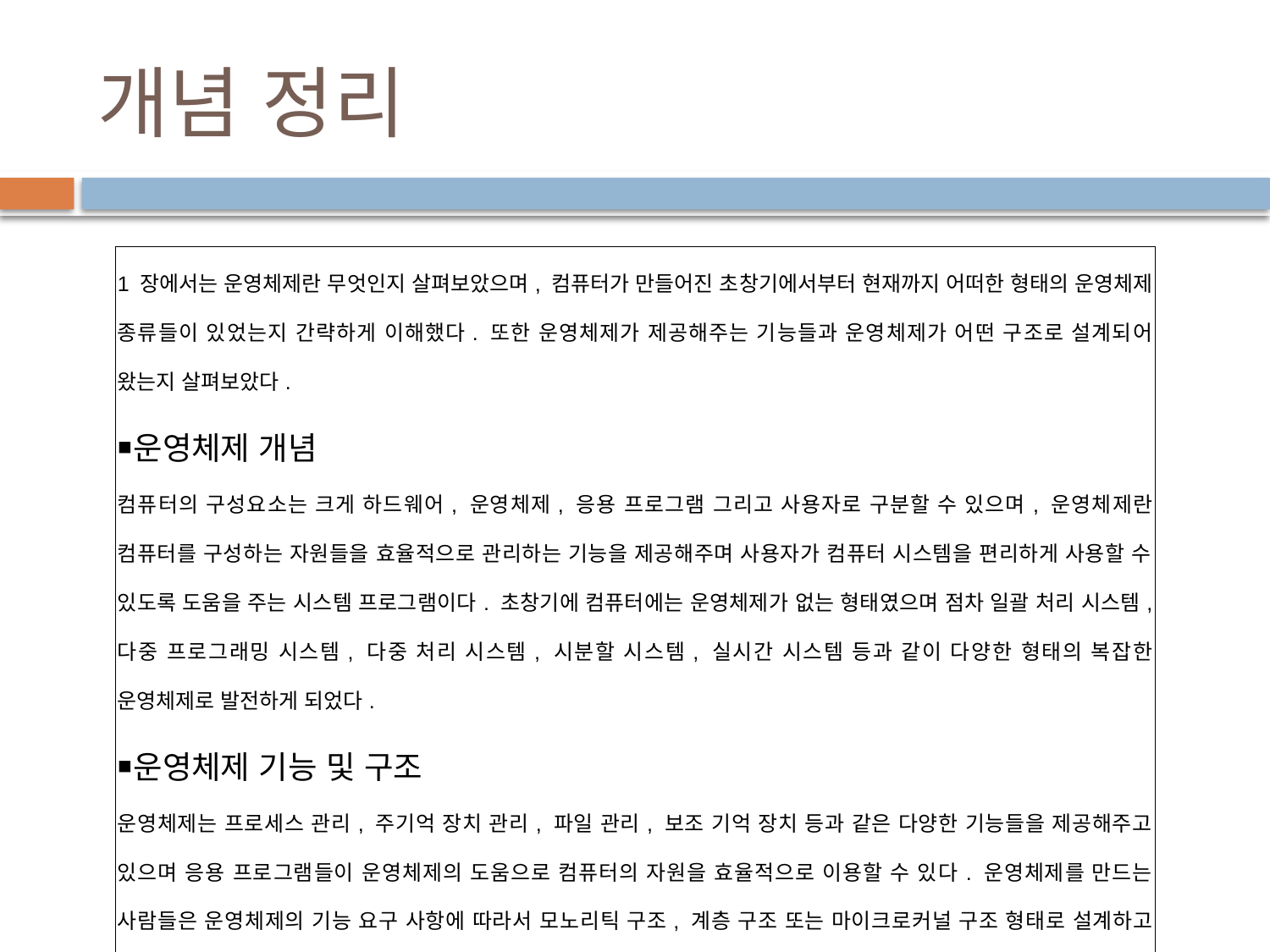

# 개념 정리
| 1 장에서는 운영체제란 무엇인지 살펴보았으며, 컴퓨터가 만들어진 초창기에서부터 현재까지 어떠한 형태의 운영체제 종류들이 있었는지 간략하게 이해했다. 또한 운영체제가 제공해주는 기능들과 운영체제가 어떤 구조로 설계되어 왔는지 살펴보았다. ￭운영체제 개념 컴퓨터의 구성요소는 크게 하드웨어, 운영체제, 응용 프로그램 그리고 사용자로 구분할 수 있으며, 운영체제란 컴퓨터를 구성하는 자원들을 효율적으로 관리하는 기능을 제공해주며 사용자가 컴퓨터 시스템을 편리하게 사용할 수 있도록 도움을 주는 시스템 프로그램이다. 초창기에 컴퓨터에는 운영체제가 없는 형태였으며 점차 일괄 처리 시스템, 다중 프로그래밍 시스템, 다중 처리 시스템, 시분할 시스템, 실시간 시스템 등과 같이 다양한 형태의 복잡한 운영체제로 발전하게 되었다. ￭운영체제 기능 및 구조 운영체제는 프로세스 관리, 주기억 장치 관리, 파일 관리, 보조 기억 장치 등과 같은 다양한 기능들을 제공해주고 있으며 응용 프로그램들이 운영체제의 도움으로 컴퓨터의 자원을 효율적으로 이용할 수 있다. 운영체제를 만드는 사람들은 운영체제의 기능 요구 사항에 따라서 모노리틱 구조, 계층 구조 또는 마이크로커널 구조 형태로 설계하고 있다. |
| --- |